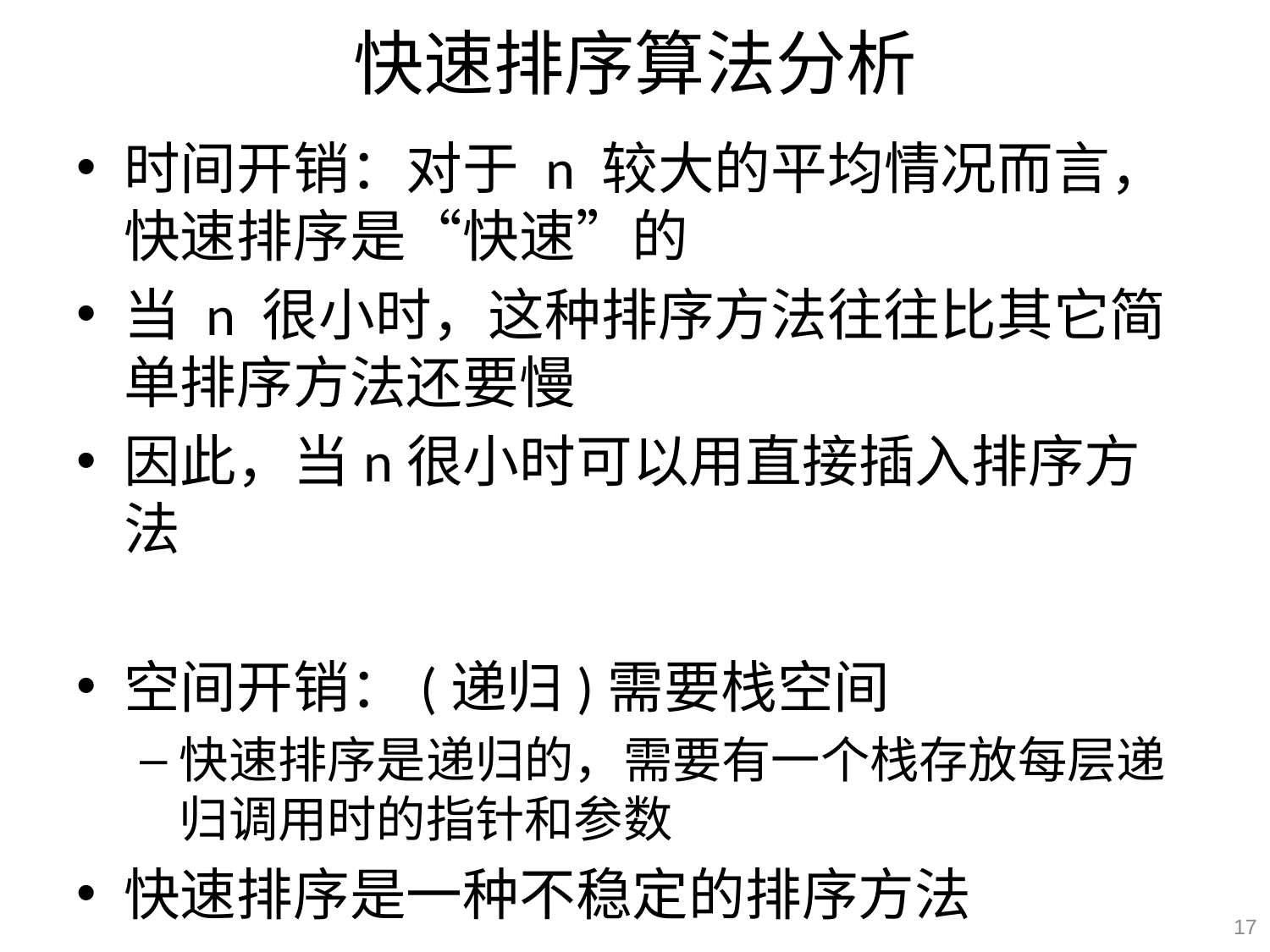

# 快速排序算法分析
时间开销：对于 n 较大的平均情况而言，快速排序是“快速”的
当 n 很小时，这种排序方法往往比其它简单排序方法还要慢
因此，当n很小时可以用直接插入排序方法

空间开销：(递归)需要栈空间
快速排序是递归的，需要有一个栈存放每层递归调用时的指针和参数
快速排序是一种不稳定的排序方法

17